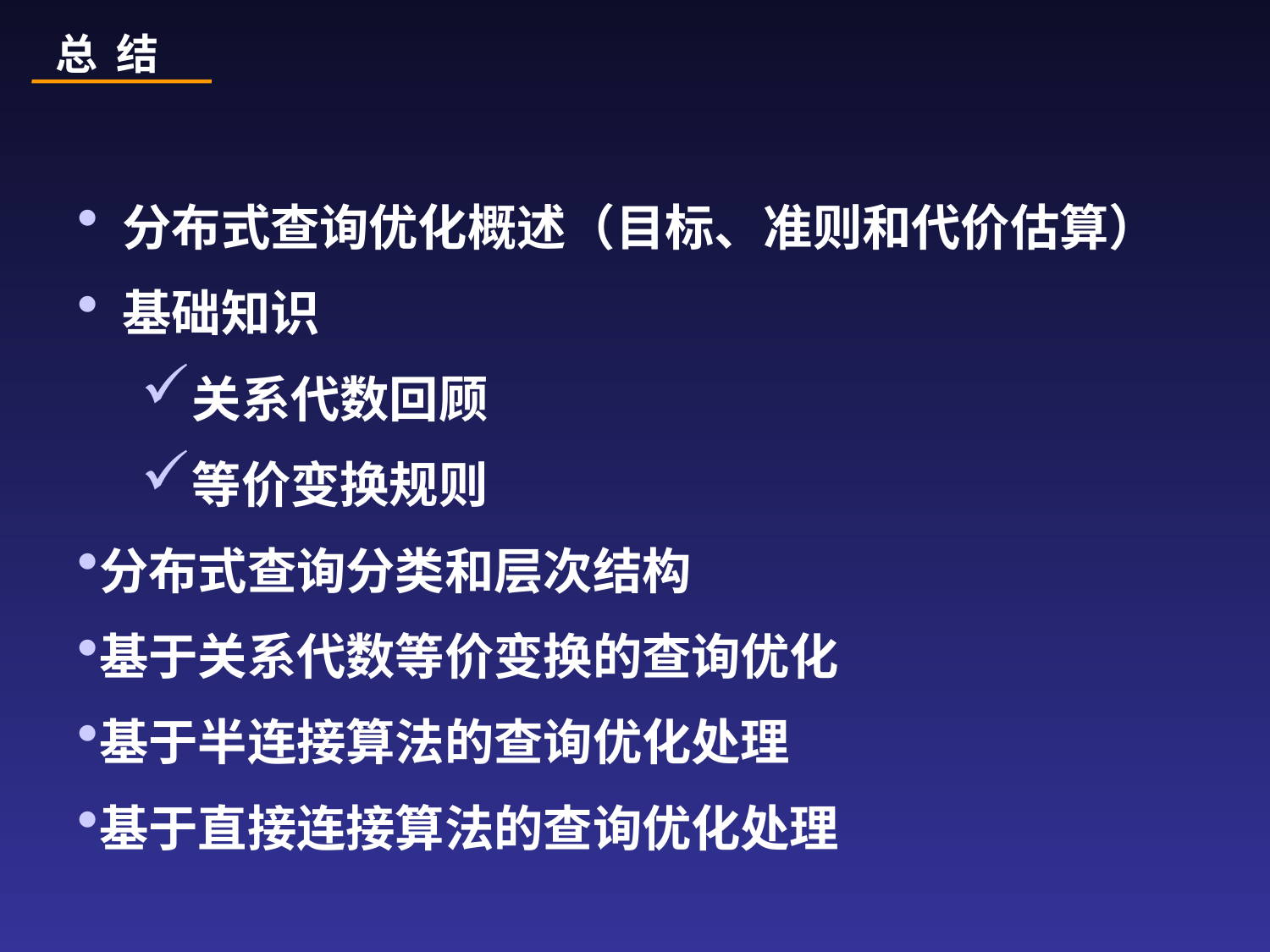

# 总  结

 分布式查询优化概述（目标、准则和代价估算）
 基础知识
关系代数回顾
等价变换规则
分布式查询分类和层次结构
基于关系代数等价变换的查询优化
基于半连接算法的查询优化处理
基于直接连接算法的查询优化处理